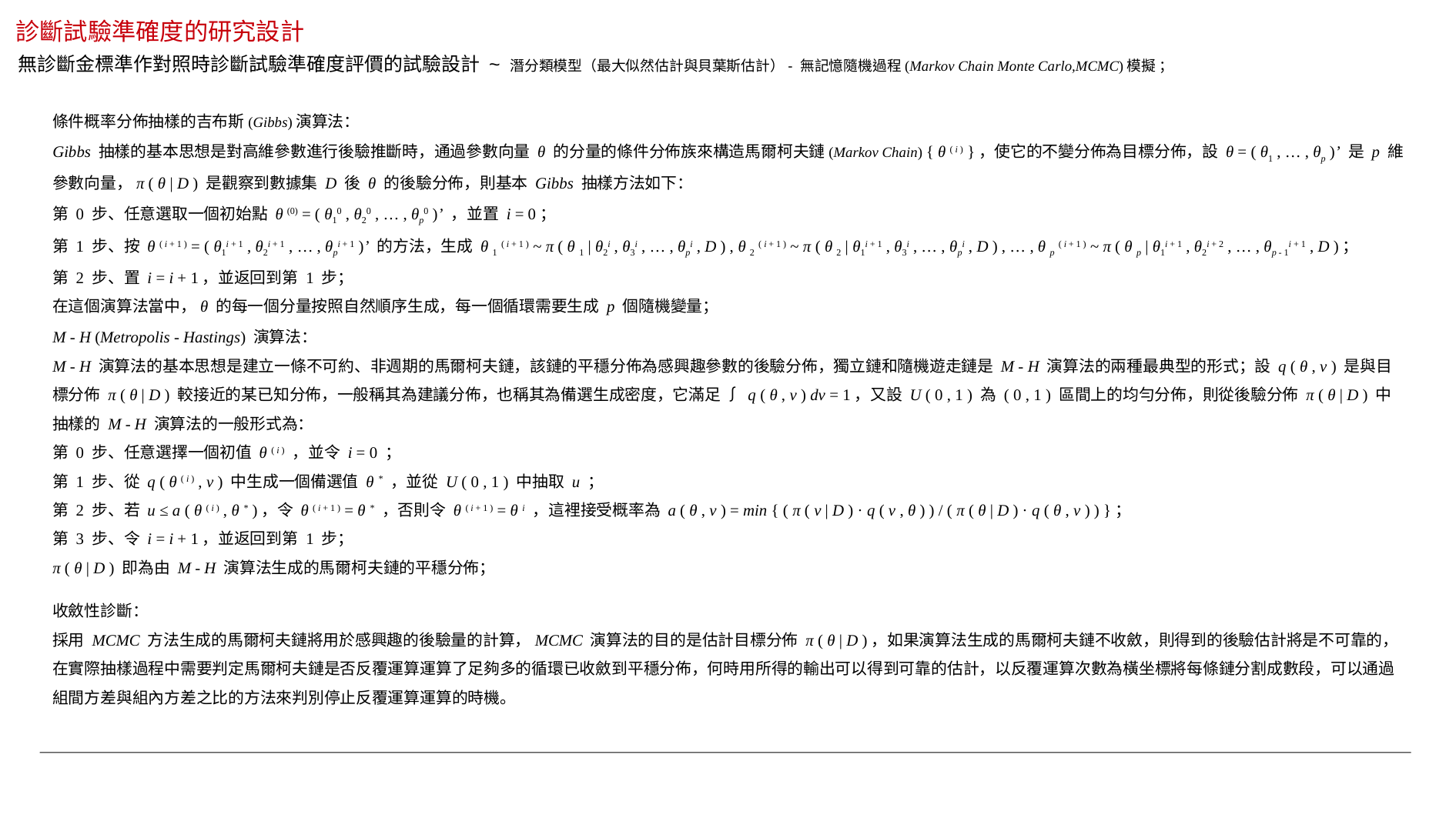

診斷試驗準確度的研究設計
無診斷金標準作對照時診斷試驗準確度評價的試驗設計 ~ 潛分類模型（最大似然估計與貝葉斯估計）- 無記憶隨機過程(Markov Chain Monte Carlo,MCMC)模擬 ；
條件概率分佈抽樣的吉布斯(Gibbs)演算法：
Gibbs 抽樣的基本思想是對高維參數進行後驗推斷時，通過參數向量 θ 的分量的條件分佈族來構造馬爾柯夫鏈(Markov Chain) { θ ( i ) }，使它的不變分佈為目標分佈，設 θ = ( θ1 , … , θp )’ 是 p 維參數向量，π ( θ | D ) 是觀察到數據集 D 後 θ 的後驗分佈，則基本 Gibbs 抽樣方法如下：
第 0 步、任意選取一個初始點 θ (0) = ( θ10 , θ20 , … , θp0 )’ ，並置 i = 0；
第 1 步、按 θ ( i + 1 ) = ( θ1i + 1 , θ2i + 1 , … , θpi + 1 )’ 的方法，生成 θ 1 ( i + 1 ) ~ π ( θ 1 | θ2i , θ3i , … , θpi , D ) , θ 2 ( i + 1 ) ~ π ( θ 2 | θ1i + 1 , θ3i , … , θpi , D ) , … , θ p ( i + 1 ) ~ π ( θ p | θ1i + 1 , θ2i + 2 , … , θp - 1i + 1 , D )；
第 2 步、置 i = i + 1，並返回到第 1 步；
在這個演算法當中，θ 的每一個分量按照自然順序生成，每一個循環需要生成 p 個隨機變量；
M - H (Metropolis - Hastings) 演算法：
M - H 演算法的基本思想是建立一條不可約、非週期的馬爾柯夫鏈，該鏈的平穩分佈為感興趣參數的後驗分佈，獨立鏈和隨機遊走鏈是 M - H 演算法的兩種最典型的形式；設 q ( θ , v ) 是與目標分佈 π ( θ | D ) 較接近的某已知分佈，一般稱其為建議分佈，也稱其為備選生成密度，它滿足 ∫ q ( θ , v ) dv = 1，又設 U ( 0 , 1 ) 為 ( 0 , 1 ) 區間上的均勻分佈，則從後驗分佈 π ( θ | D ) 中抽樣的 M - H 演算法的一般形式為：
第 0 步、任意選擇一個初值 θ ( i ) ，並令 i = 0 ；
第 1 步、從 q ( θ ( i ) , v ) 中生成一個備選值 θ * ，並從 U ( 0 , 1 ) 中抽取 u ；
第 2 步、若 u ≤ a ( θ ( i ) , θ * )，令 θ ( i + 1 ) = θ * ，否則令 θ ( i + 1 ) = θ i ，這裡接受概率為 a ( θ , v ) = min { ( π ( v | D ) · q ( v , θ ) ) / ( π ( θ | D ) · q ( θ , v ) ) }；
第 3 步、令 i = i + 1，並返回到第 1 步；
π ( θ | D ) 即為由 M - H 演算法生成的馬爾柯夫鏈的平穩分佈；
收斂性診斷：
採用 MCMC 方法生成的馬爾柯夫鏈將用於感興趣的後驗量的計算，MCMC 演算法的目的是估計目標分佈 π ( θ | D )，如果演算法生成的馬爾柯夫鏈不收斂，則得到的後驗估計將是不可靠的，在實際抽樣過程中需要判定馬爾柯夫鏈是否反覆運算運算了足夠多的循環已收斂到平穩分佈，何時用所得的輸出可以得到可靠的估計，以反覆運算次數為橫坐標將每條鏈分割成數段，可以通過組間方差與組內方差之比的方法來判別停止反覆運算運算的時機。